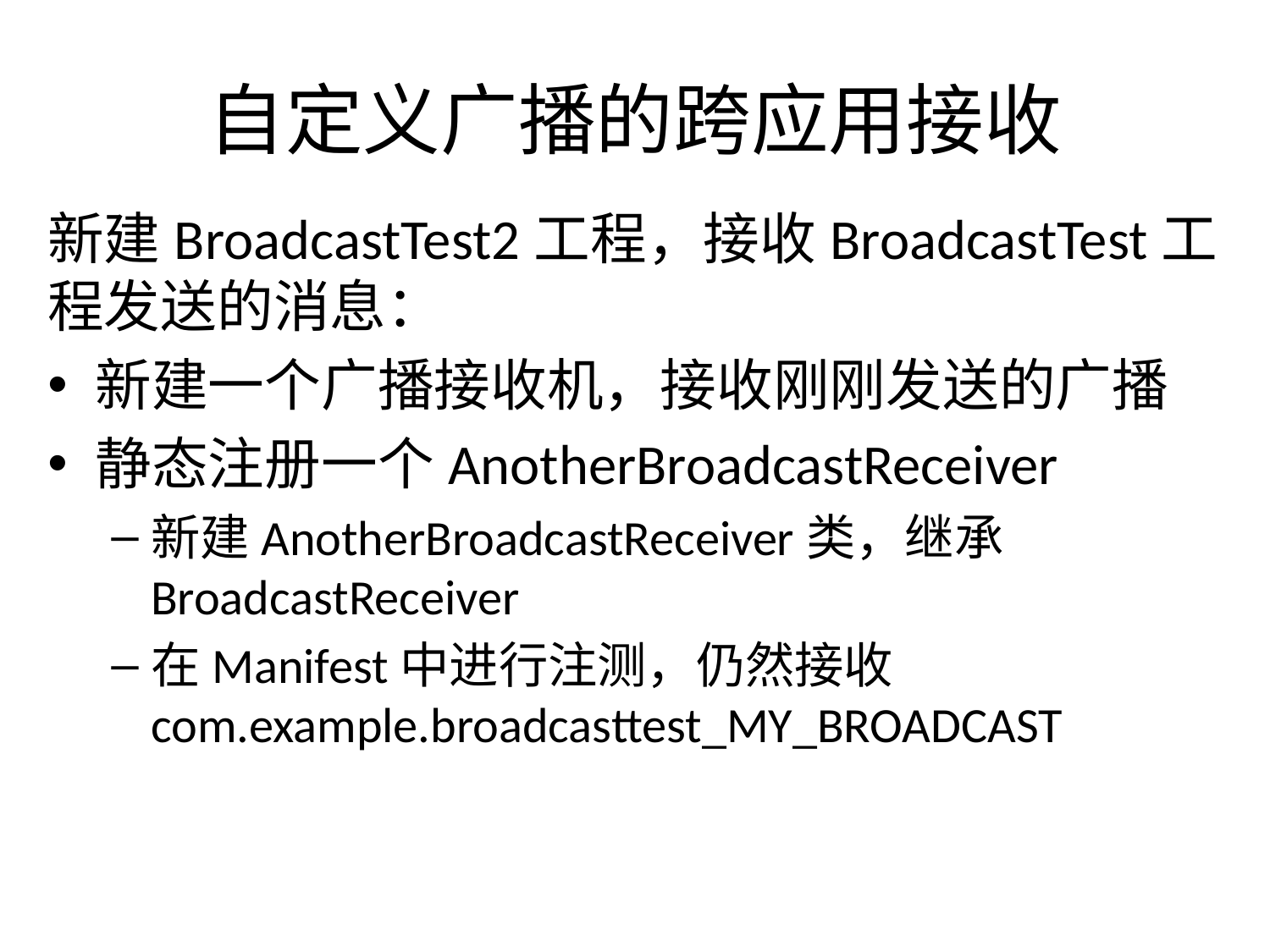

# 自定义广播的跨应用接收
新建BroadcastTest2工程，接收BroadcastTest工程发送的消息：
新建一个广播接收机，接收刚刚发送的广播
静态注册一个AnotherBroadcastReceiver
新建AnotherBroadcastReceiver类，继承BroadcastReceiver
在Manifest中进行注测，仍然接收com.example.broadcasttest_MY_BROADCAST